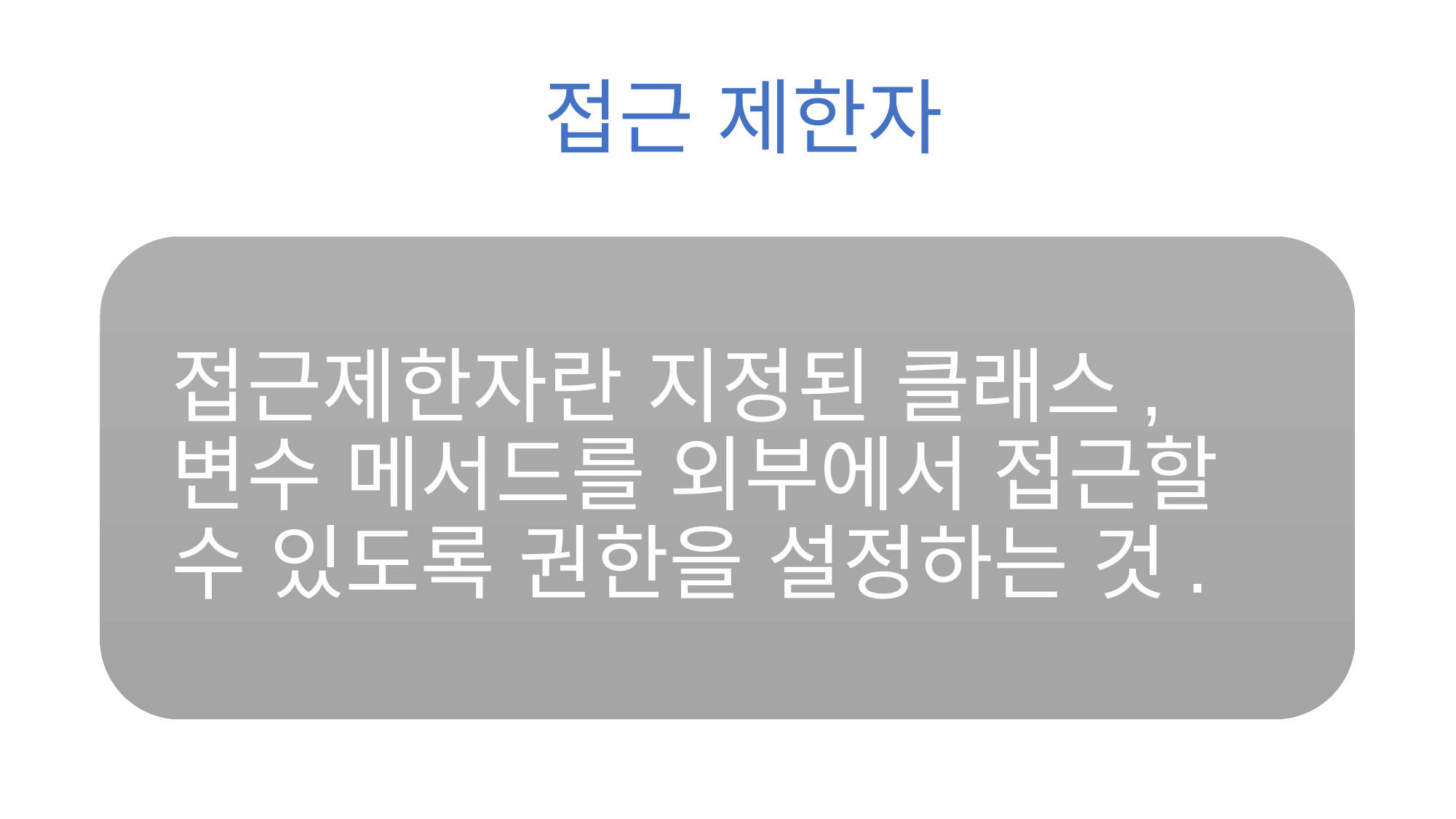

# 접근 제한자
접근제한자란 지정된 클래스, 변수 메서드를 외부에서 접근할 수 있도록 권한을 설정하는 것.